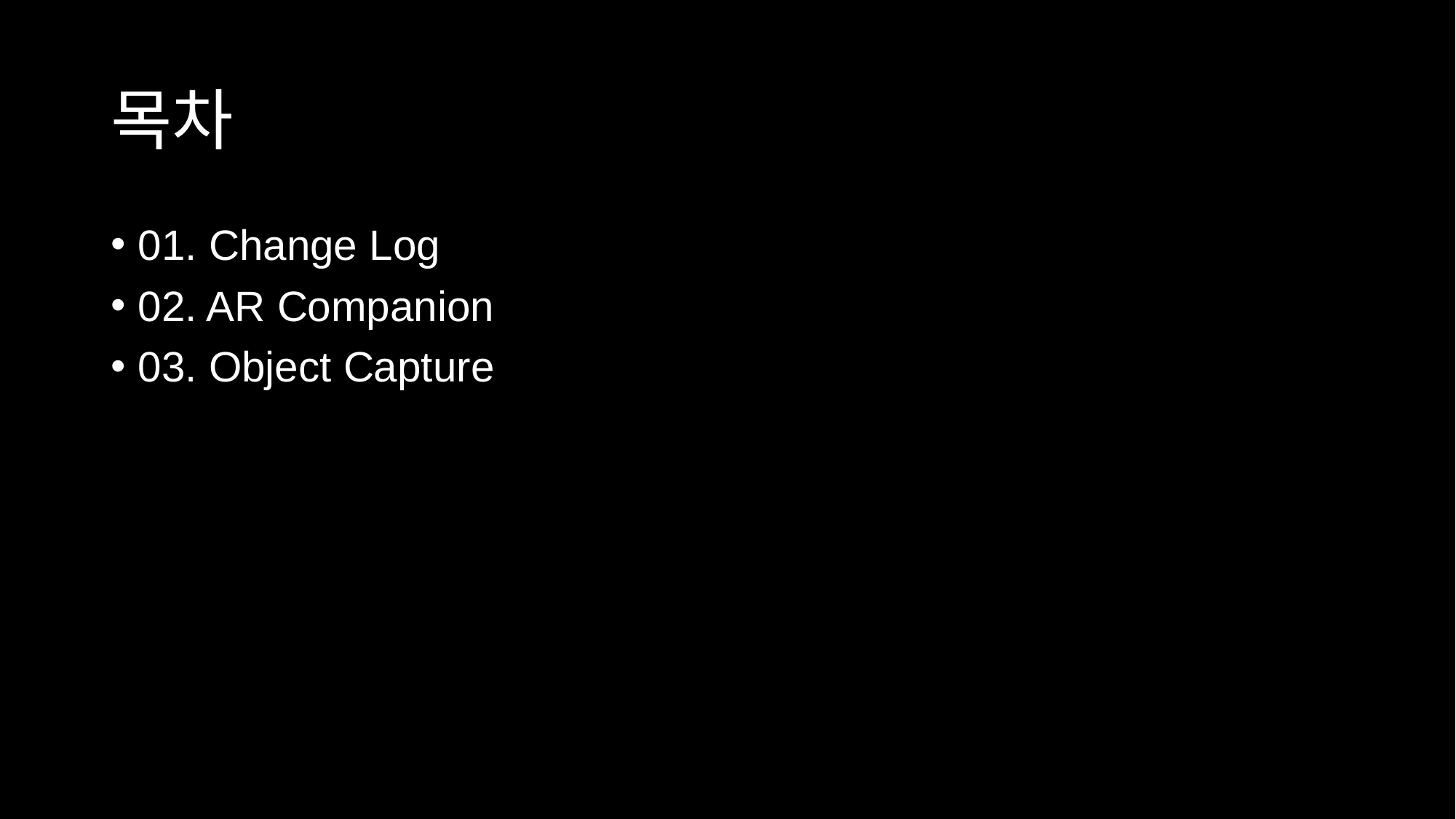

# 목차
01. Change Log
02. AR Companion
03. Object Capture